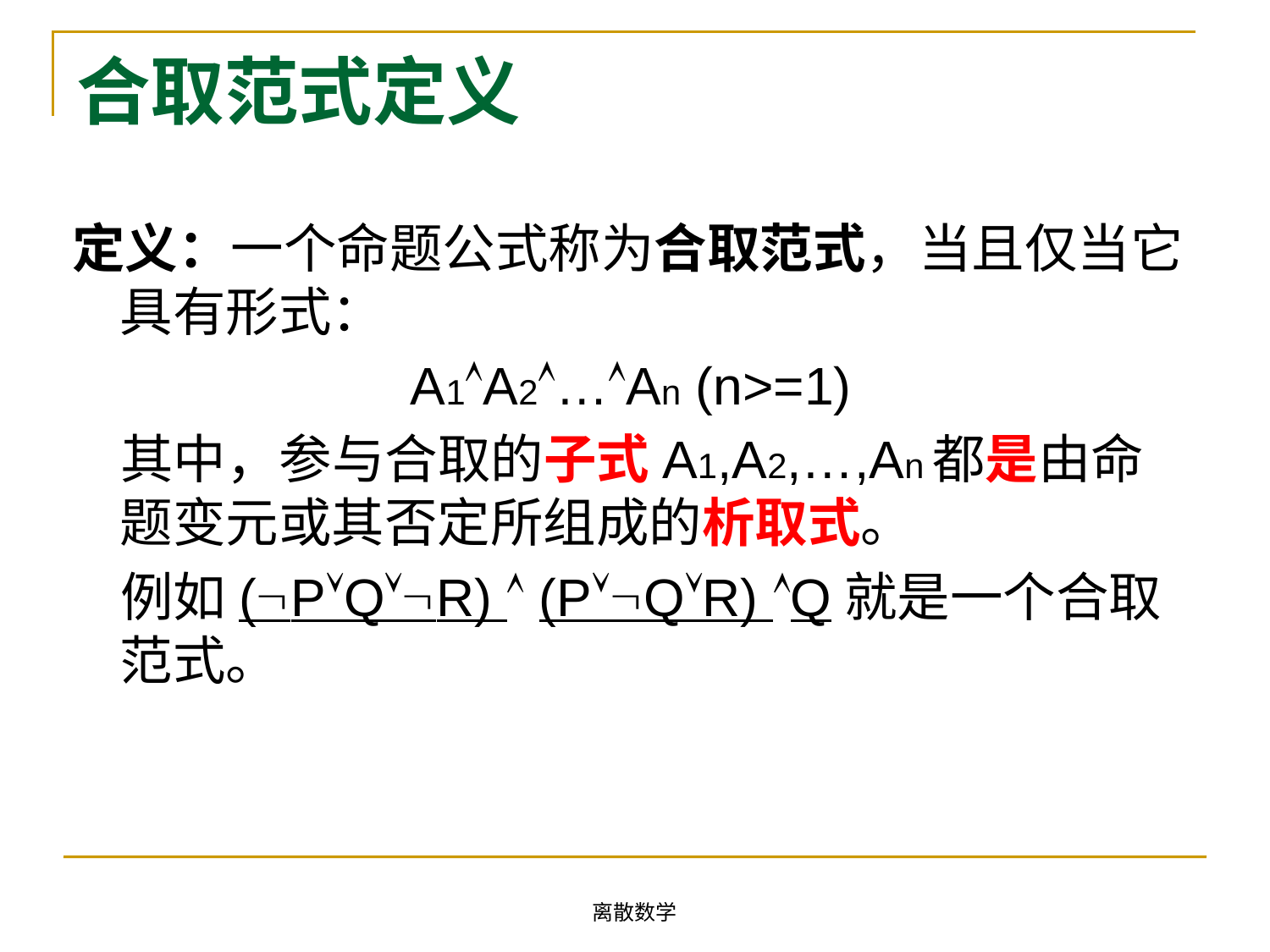

# 合取范式定义
定义：一个命题公式称为合取范式，当且仅当它具有形式：
A1∧A2∧…∧An (n>=1)
   其中，参与合取的子式A1,A2,…,An都是由命题变元或其否定所组成的析取式。
   例如(¬P∨Q∨¬R) ∧ (P∨¬Q∨R) ∧Q就是一个合取范式。

82
离散数学